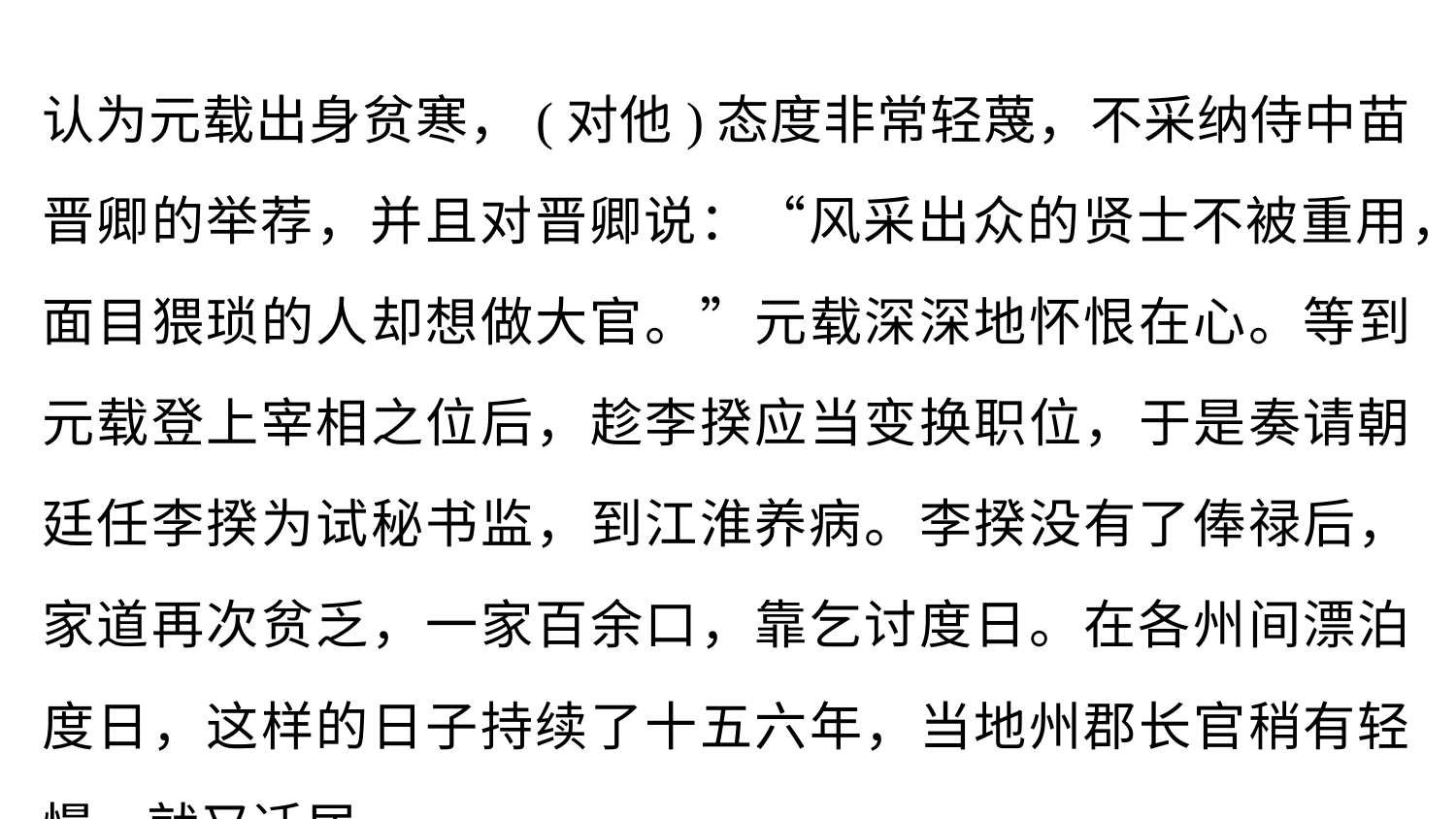

认为元载出身贫寒，(对他)态度非常轻蔑，不采纳侍中苗晋卿的举荐，并且对晋卿说：“风采出众的贤士不被重用，面目猥琐的人却想做大官。”元载深深地怀恨在心。等到元载登上宰相之位后，趁李揆应当变换职位，于是奏请朝廷任李揆为试秘书监，到江淮养病。李揆没有了俸禄后，家道再次贫乏，一家百余口，靠乞讨度日。在各州间漂泊度日，这样的日子持续了十五六年，当地州郡长官稍有轻慢，就又迁居，